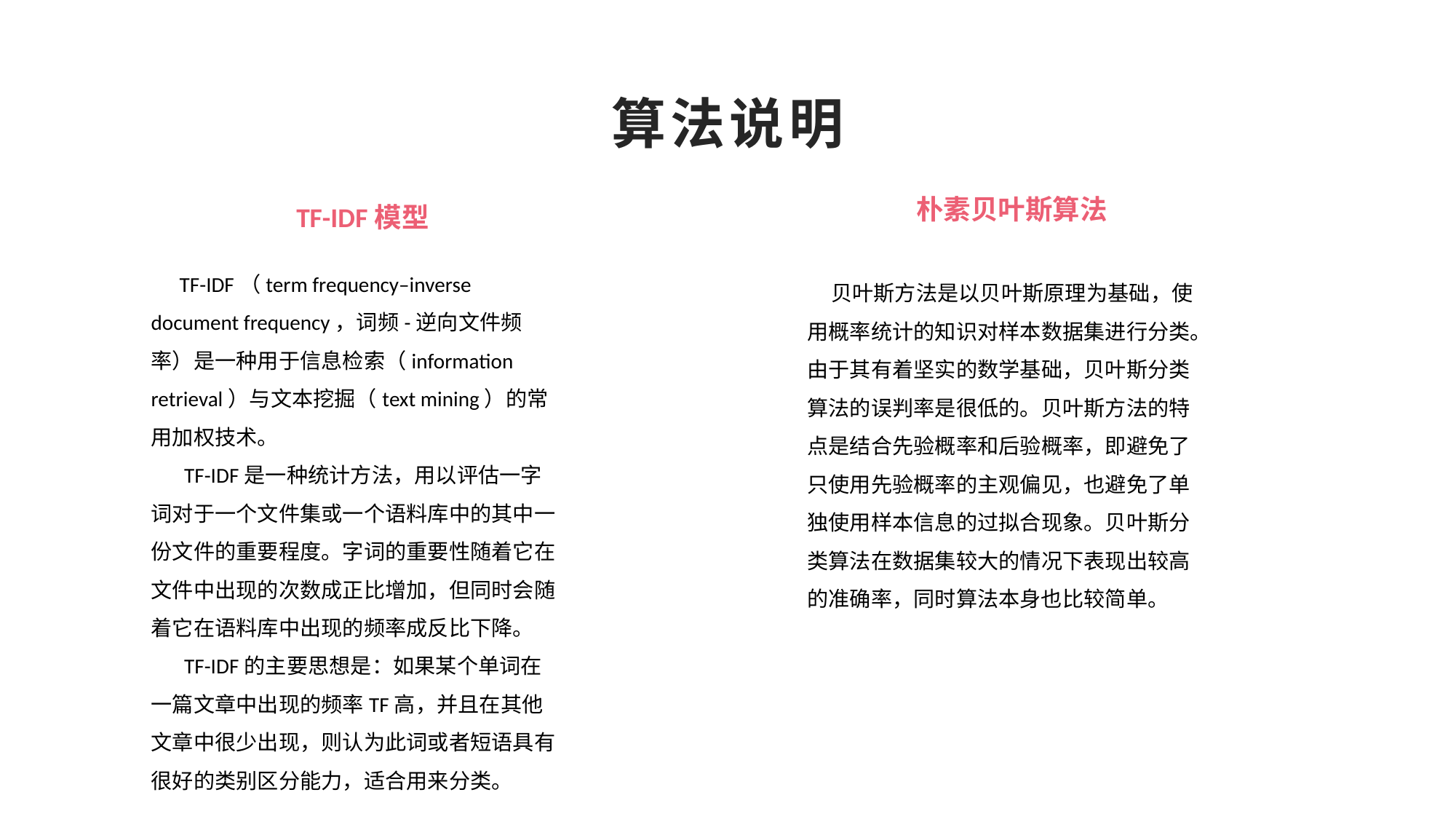

算法说明
朴素贝叶斯算法
TF-IDF模型
      TF-IDF（term frequency–inverse document frequency，词频-逆向文件频率）是一种用于信息检索（information retrieval）与文本挖掘（text mining）的常用加权技术。
       TF-IDF是一种统计方法，用以评估一字词对于一个文件集或一个语料库中的其中一份文件的重要程度。字词的重要性随着它在文件中出现的次数成正比增加，但同时会随着它在语料库中出现的频率成反比下降。
       TF-IDF的主要思想是：如果某个单词在一篇文章中出现的频率TF高，并且在其他文章中很少出现，则认为此词或者短语具有很好的类别区分能力，适合用来分类。

    贝叶斯方法是以贝叶斯原理为基础，使用概率统计的知识对样本数据集进行分类。由于其有着坚实的数学基础，贝叶斯分类算法的误判率是很低的。贝叶斯方法的特点是结合先验概率和后验概率，即避免了只使用先验概率的主观偏见，也避免了单独使用样本信息的过拟合现象。贝叶斯分类算法在数据集较大的情况下表现出较高的准确率，同时算法本身也比较简单。